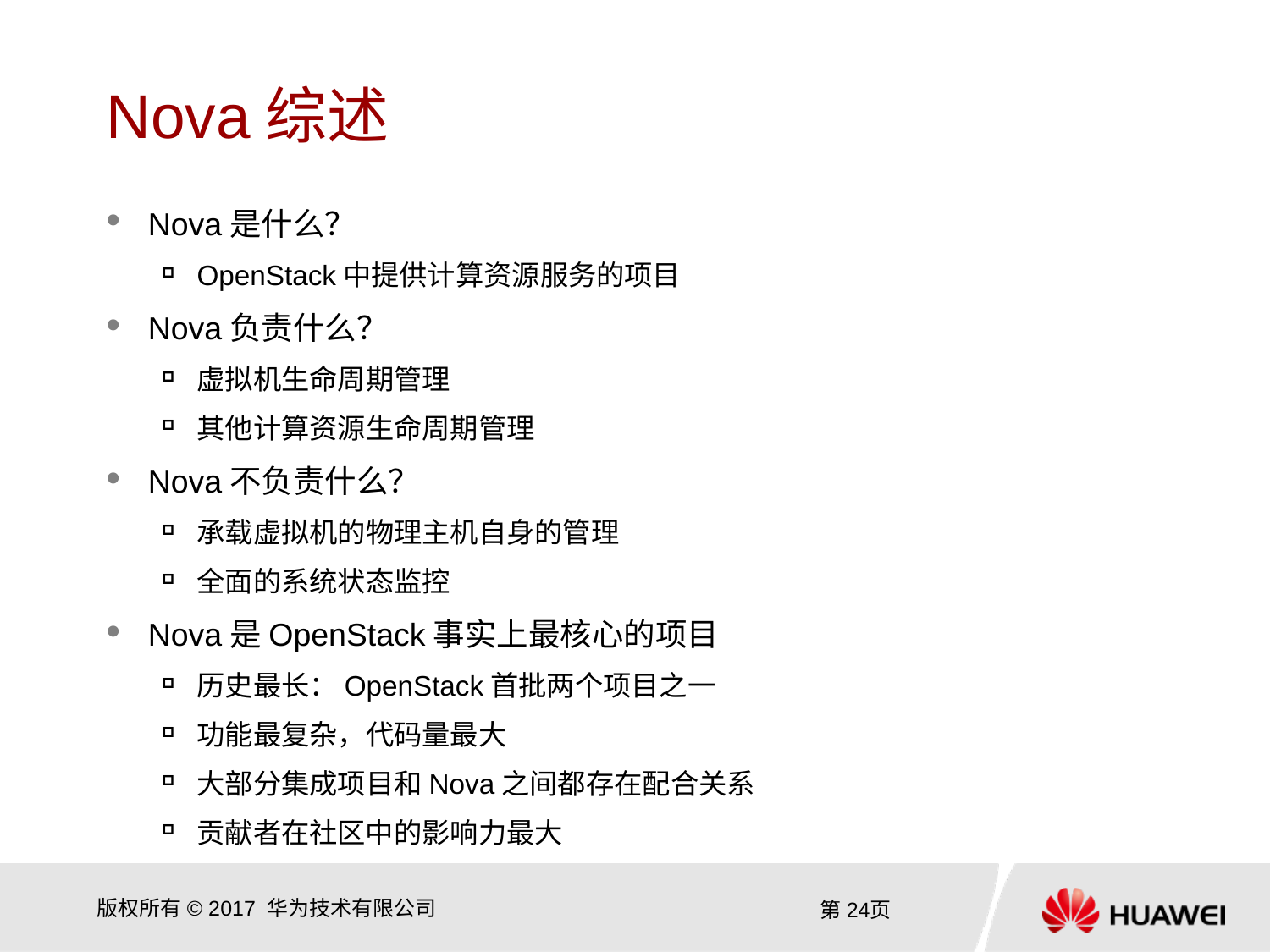

# Nova综述
Nova是什么？
OpenStack中提供计算资源服务的项目
Nova负责什么？
虚拟机生命周期管理
其他计算资源生命周期管理
Nova不负责什么？
承载虚拟机的物理主机自身的管理
全面的系统状态监控
Nova是OpenStack事实上最核心的项目
历史最长：OpenStack首批两个项目之一
功能最复杂，代码量最大
大部分集成项目和Nova之间都存在配合关系
贡献者在社区中的影响力最大